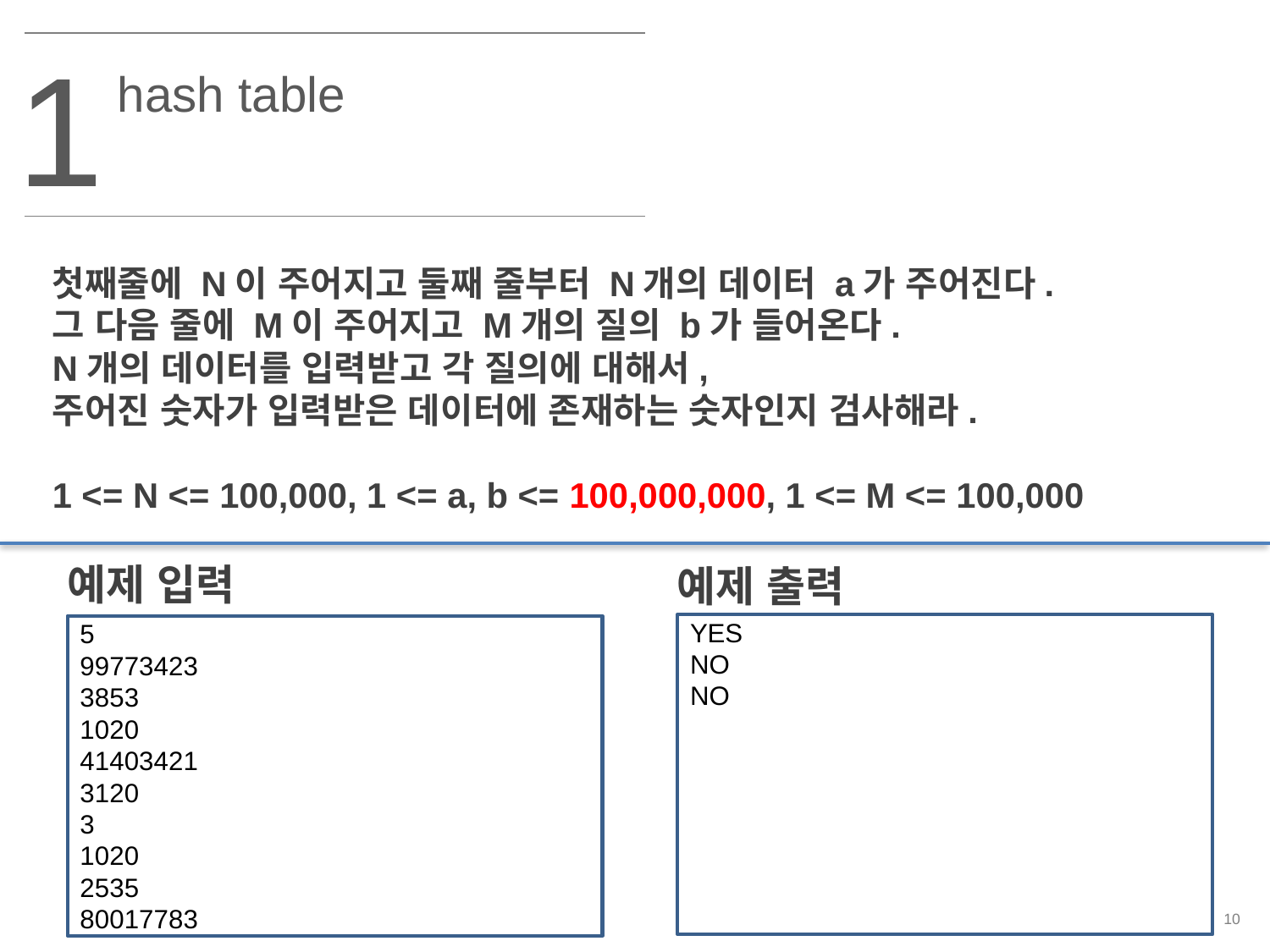

1
hash table
첫째줄에 N이 주어지고 둘째 줄부터 N개의 데이터 a가 주어진다.
그 다음 줄에 M이 주어지고 M개의 질의 b가 들어온다.
N개의 데이터를 입력받고 각 질의에 대해서,
주어진 숫자가 입력받은 데이터에 존재하는 숫자인지 검사해라.

1 <= N <= 100,000, 1 <= a, b <= 100,000,000, 1 <= M <= 100,000
예제 입력
예제 출력
YES
NO
NO

5
99773423
3853
1020
41403421
3120
3
1020
2535
80017783